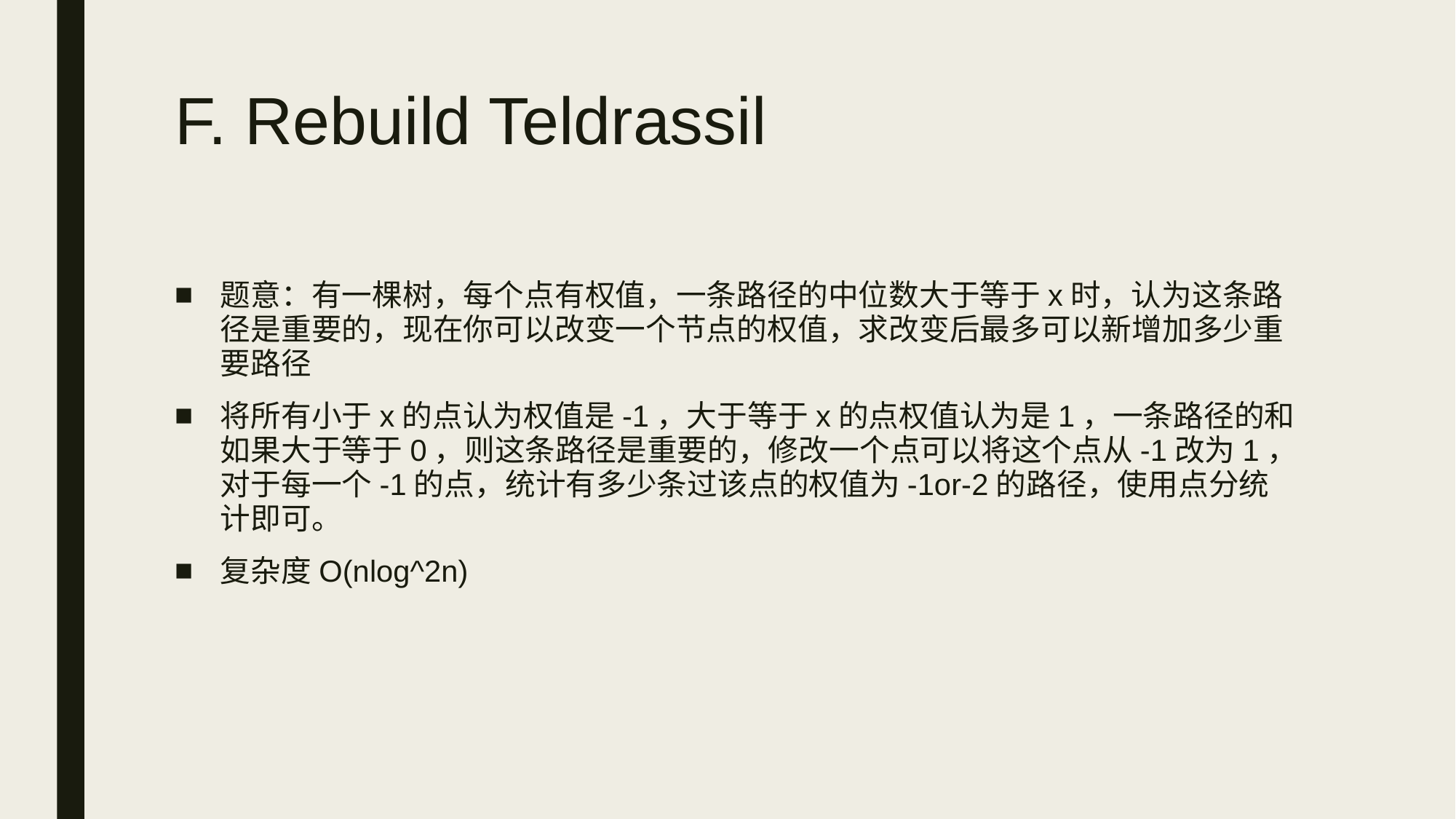

# F. Rebuild Teldrassil
题意：有一棵树，每个点有权值，一条路径的中位数大于等于x时，认为这条路径是重要的，现在你可以改变一个节点的权值，求改变后最多可以新增加多少重要路径
将所有小于x的点认为权值是-1，大于等于x的点权值认为是1，一条路径的和如果大于等于0，则这条路径是重要的，修改一个点可以将这个点从-1改为1，对于每一个-1的点，统计有多少条过该点的权值为-1or-2的路径，使用点分统计即可。
复杂度O(nlog^2n)